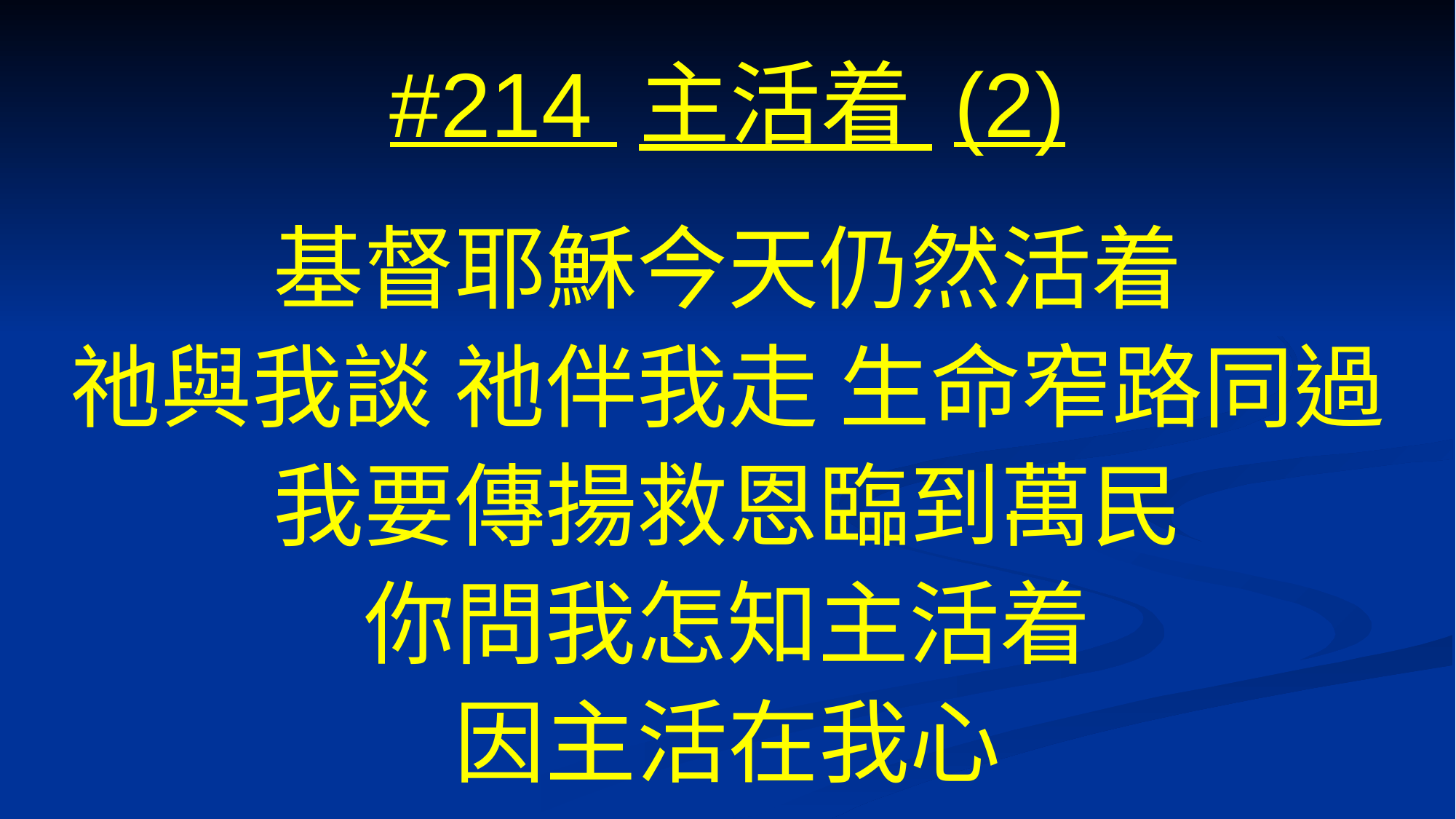

# #214 主活着 (2)
基督耶穌今天仍然活着
祂與我談 祂伴我走 生命窄路同過
我要傳揚救恩臨到萬民
你問我怎知主活着
因主活在我心